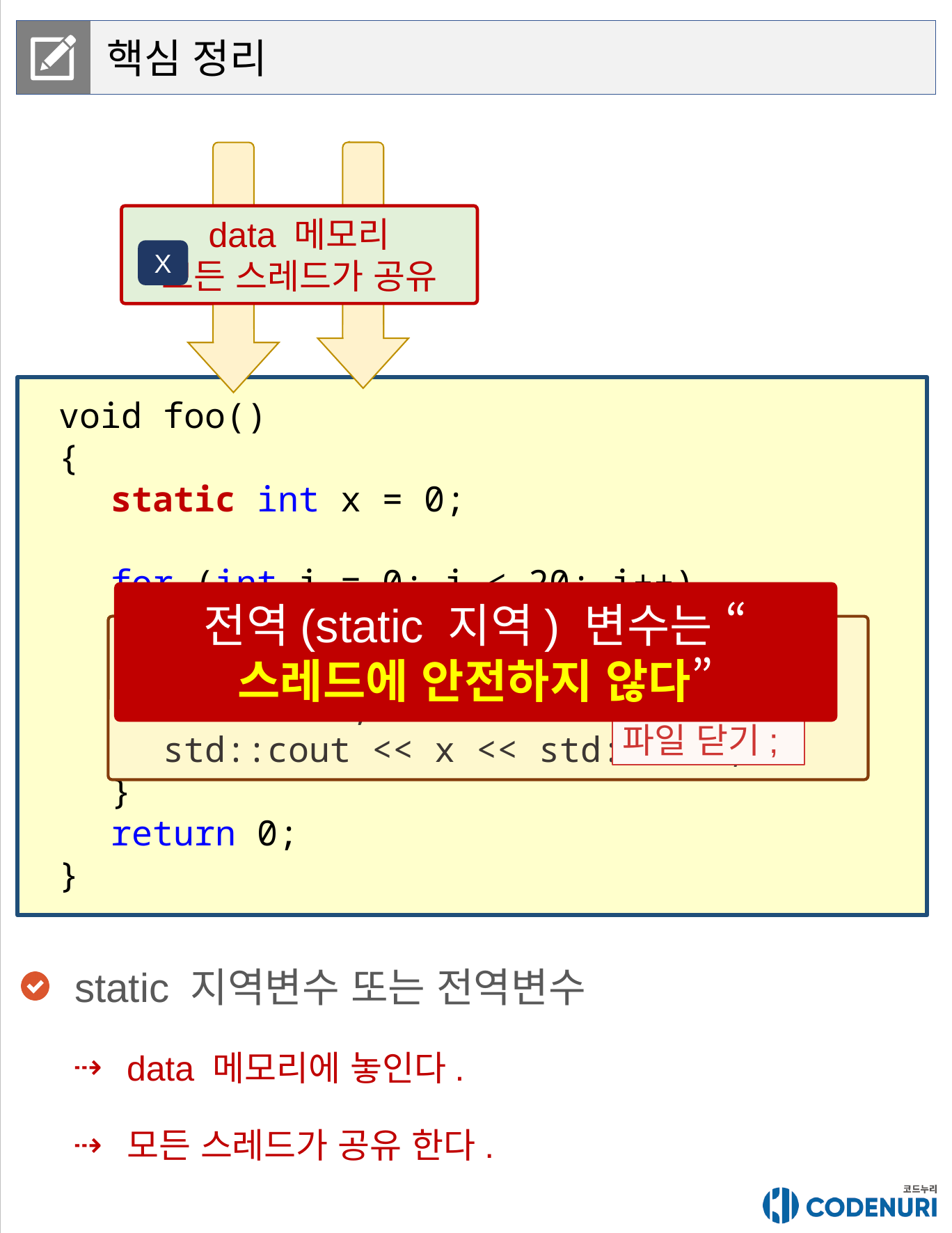

핵심 정리

data 메모리
모든 스레드가 공유
X
void foo()
{
static int x = 0;

for (int i = 0; i < 20; i++)
{
x = 100;
x = x + 1;
std::cout << x << std::endl;
}
return 0;
}
전역(static 지역) 변수는 “스레드에 안전하지 않다”

파일 열기;
파일 쓰기;
파일 닫기;
static 지역변수 또는 전역변수
data 메모리에 놓인다.
모든 스레드가 공유 한다.